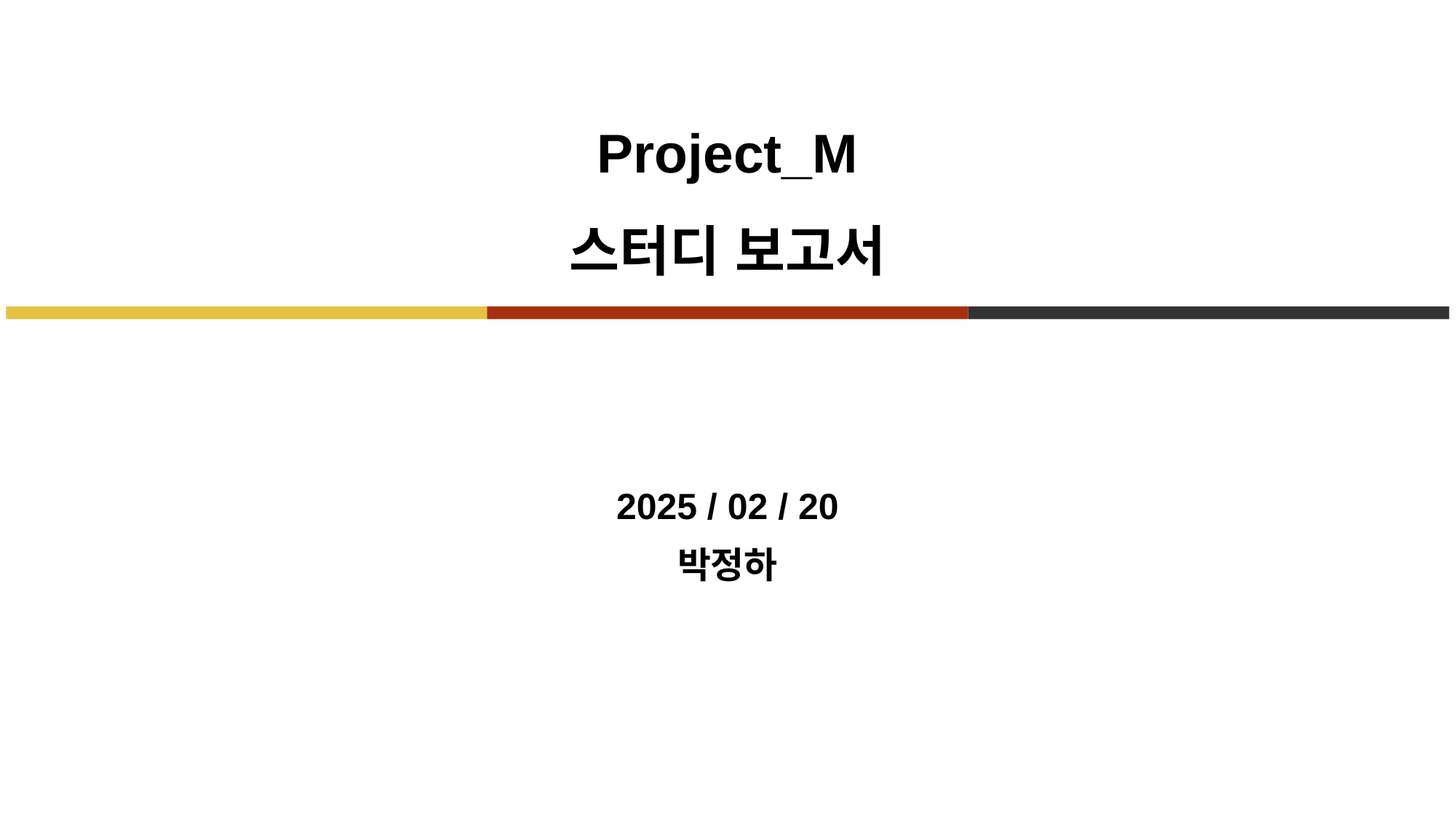

# Project_M 스터디 보고서
2025 / 02 / 20
박정하